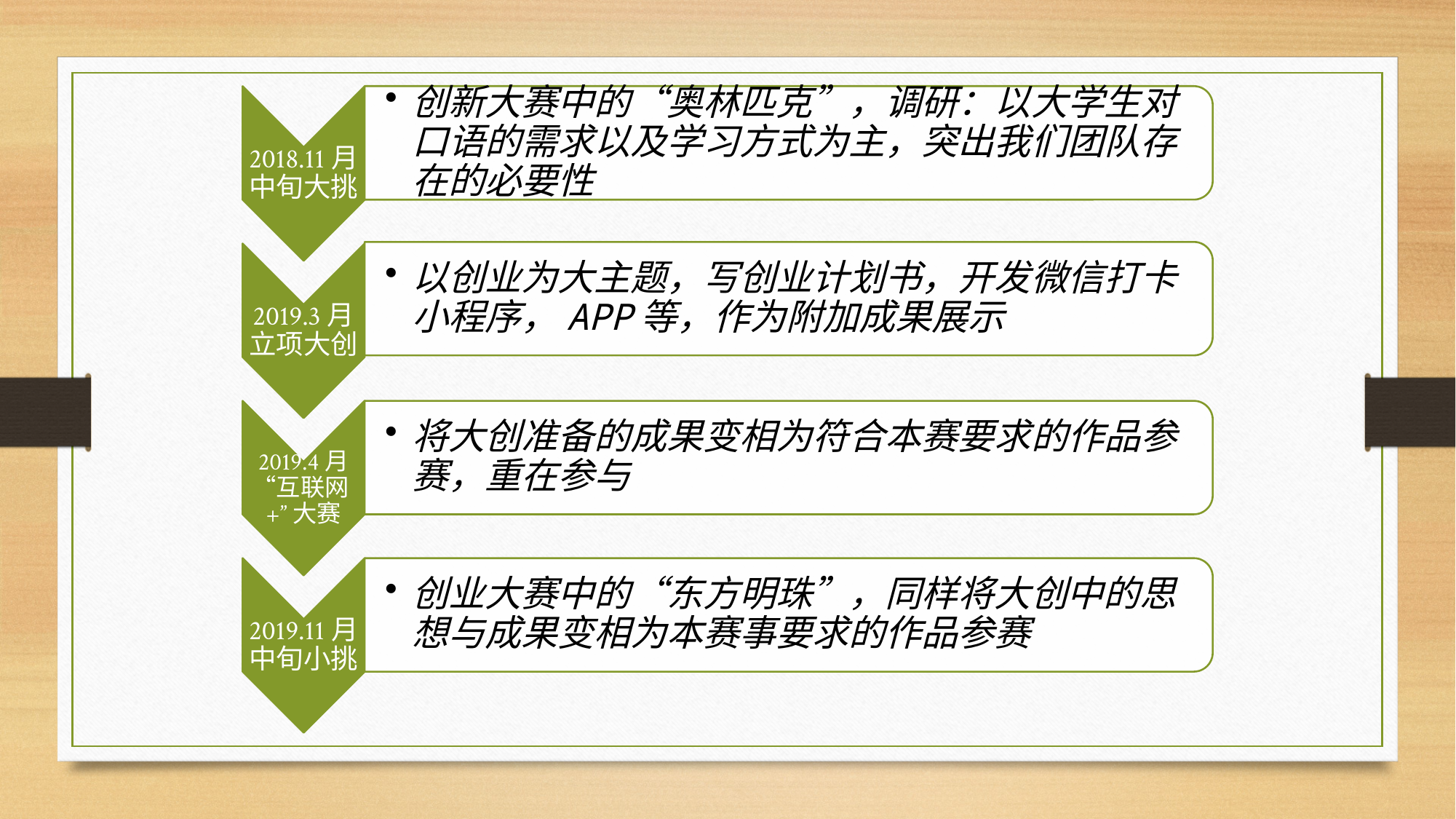

2018.11月中旬大挑
创新大赛中的“奥林匹克”，调研：以大学生对口语的需求以及学习方式为主，突出我们团队存在的必要性
2019.3月立项大创
以创业为大主题，写创业计划书，开发微信打卡小程序，APP等，作为附加成果展示
2019.4月“互联网+”大赛
将大创准备的成果变相为符合本赛要求的作品参赛，重在参与
2019.11月中旬小挑
创业大赛中的“东方明珠”，同样将大创中的思想与成果变相为本赛事要求的作品参赛